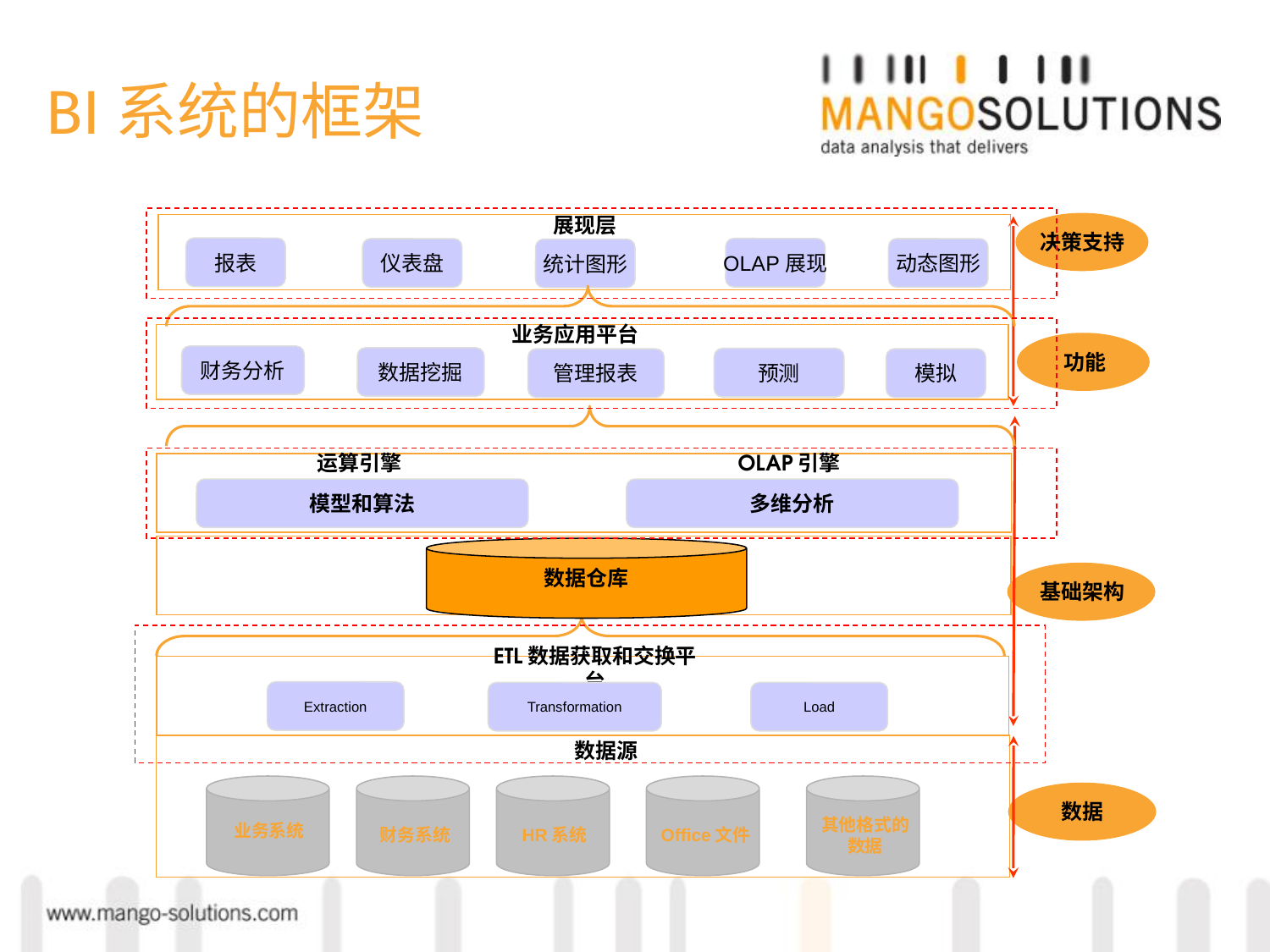

# BI系统的框架
展现层

决策支持

报表
OLAP展现
仪表盘
动态图形
统计图形
业务应用平台

功能
财务分析
数据挖掘
预测
管理报表
模拟

运算引擎
OLAP引擎

模型和算法
多维分析

数据仓库

基础架构

ETL数据获取和交换平台

Extraction
Transformation
Load

数据源

数据
业务系统
财务系统
HR系统
Office文件
其他格式的数据